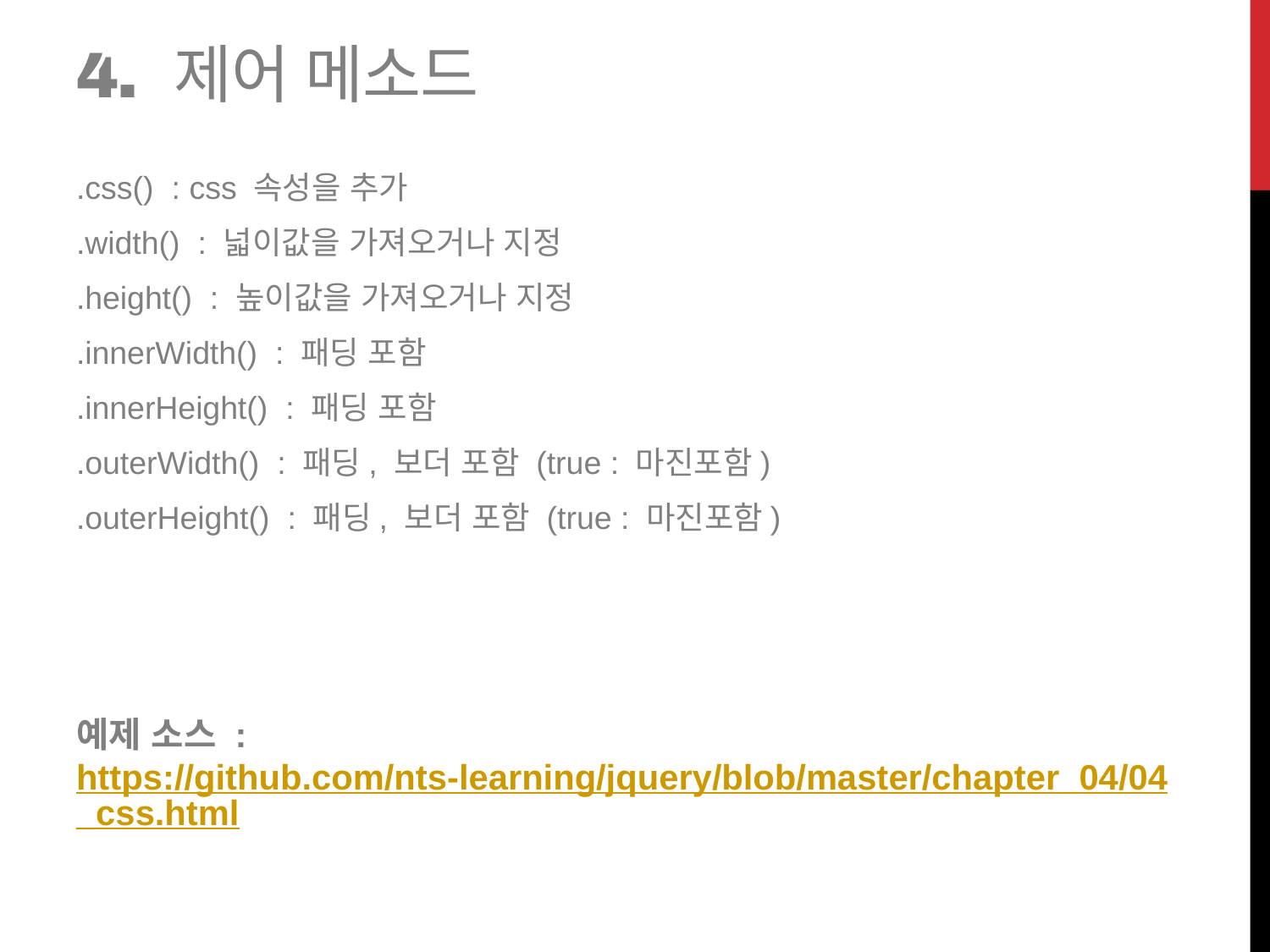

# 4. 제어 메소드
.css()  : css 속성을 추가
.width()  : 넓이값을 가져오거나 지정
.height()  : 높이값을 가져오거나 지정
.innerWidth()  : 패딩 포함
.innerHeight()  : 패딩 포함
.outerWidth()  : 패딩, 보더 포함 (true : 마진포함)
.outerHeight()  : 패딩, 보더 포함 (true : 마진포함)
예제 소스 : https://github.com/nts-learning/jquery/blob/master/chapter_04/04_css.html